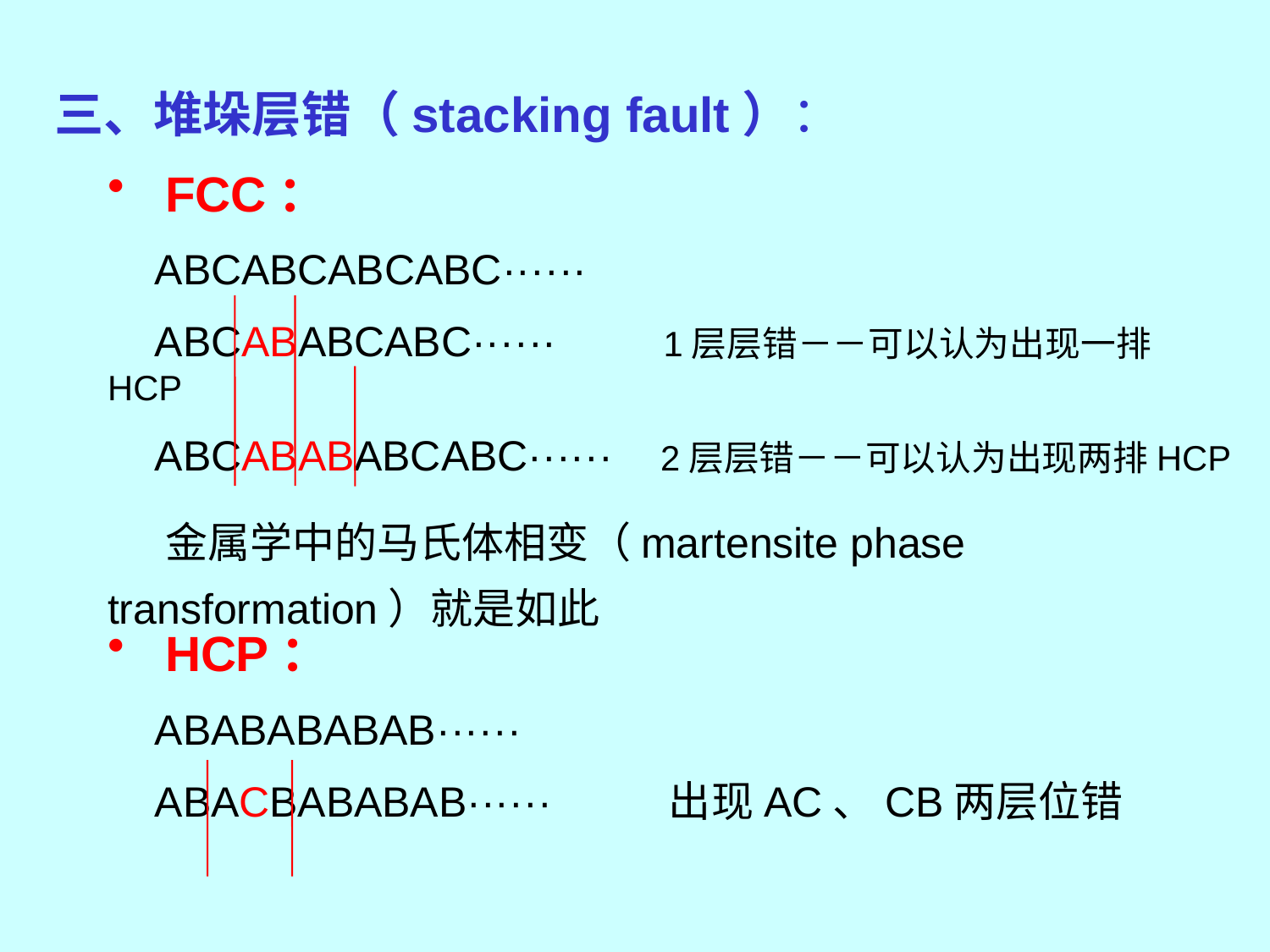

三、堆垛层错（stacking fault）：
  FCC：
    ABCABCABCABC······
    ABCABABCABC······         1层层错－－可以认为出现一排HCP
    ABCABABABCABC······    2层层错－－可以认为出现两排HCP
     金属学中的马氏体相变（martensite phase transformation）就是如此

  HCP：
    ABABABABAB······
    ABACBABABAB······         出现AC、CB两层位错